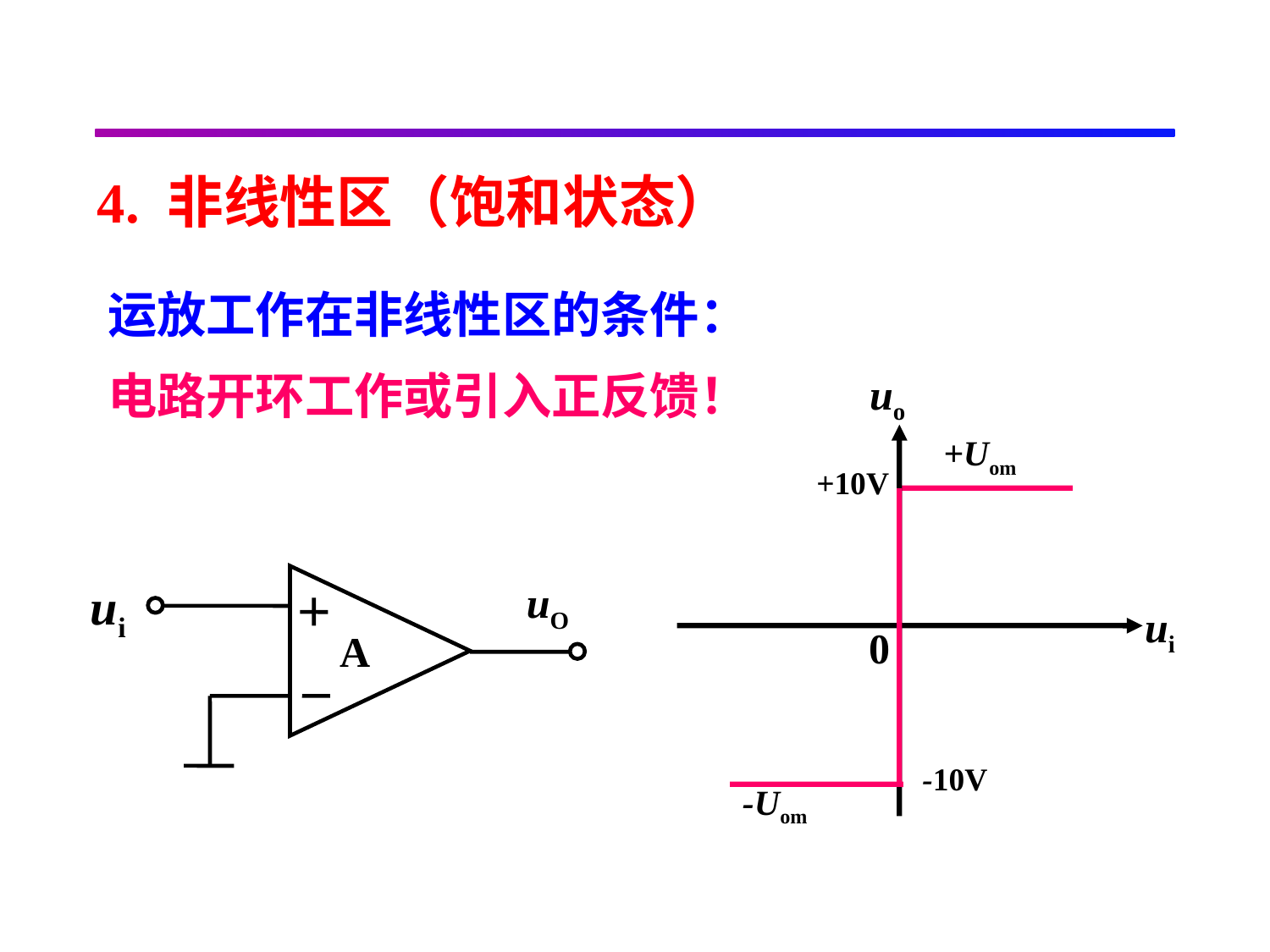

4. 非线性区（饱和状态）
运放工作在非线性区的条件：
电路开环工作或引入正反馈！
uo

ui
0

+Uom
+10V

-10V
-Uom

ui
uO

A